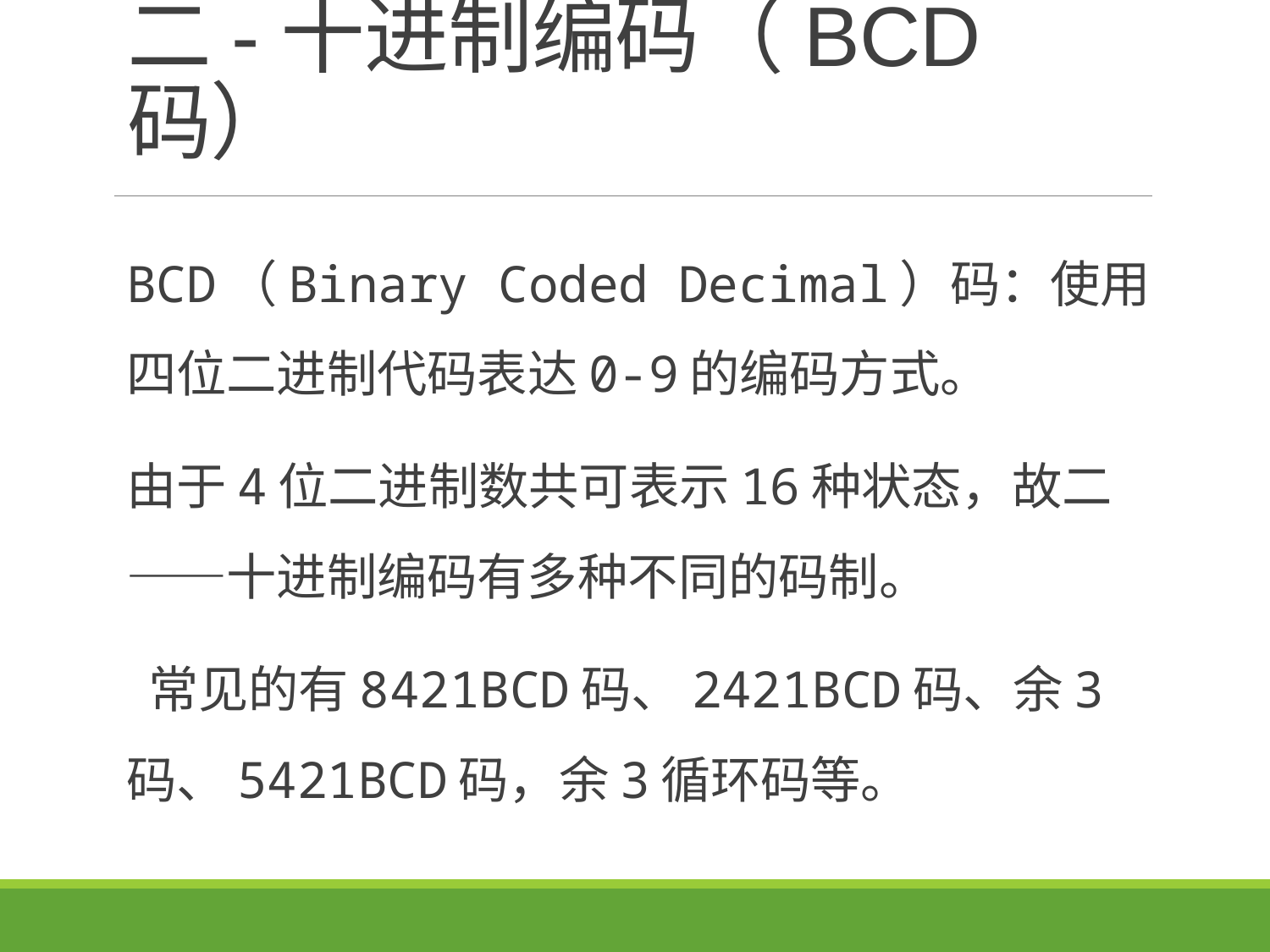

# 二-十进制编码（BCD码）
BCD（Binary Coded Decimal）码：使用四位二进制代码表达0-9的编码方式。
由于4位二进制数共可表示16种状态，故二——十进制编码有多种不同的码制。
 常见的有8421BCD码、2421BCD码、余3码、5421BCD码，余3循环码等。